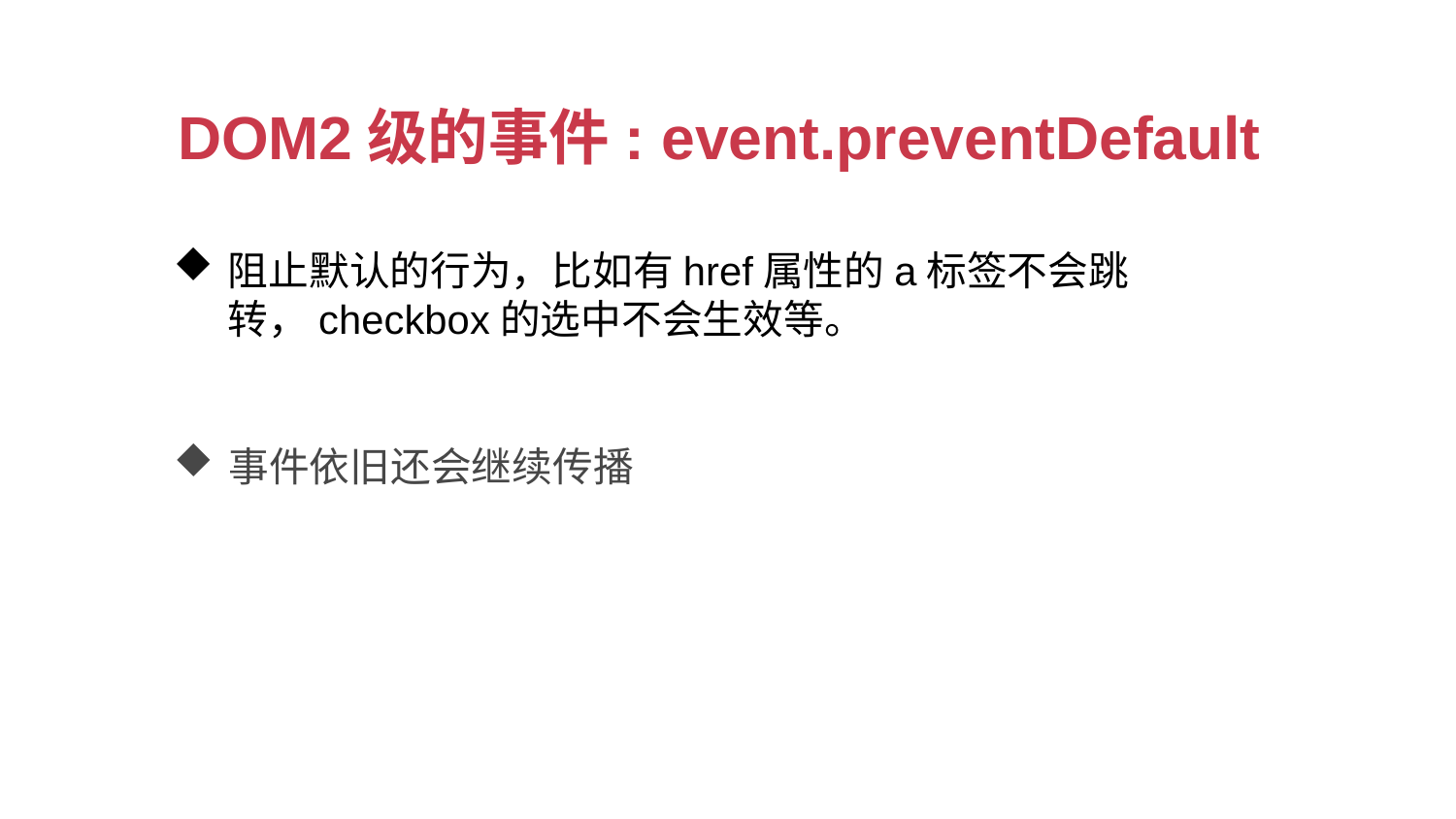

DOM2级的事件: event.preventDefault
阻止默认的行为，比如有href属性的a标签不会跳转，checkbox的选中不会生效等。
事件依旧还会继续传播